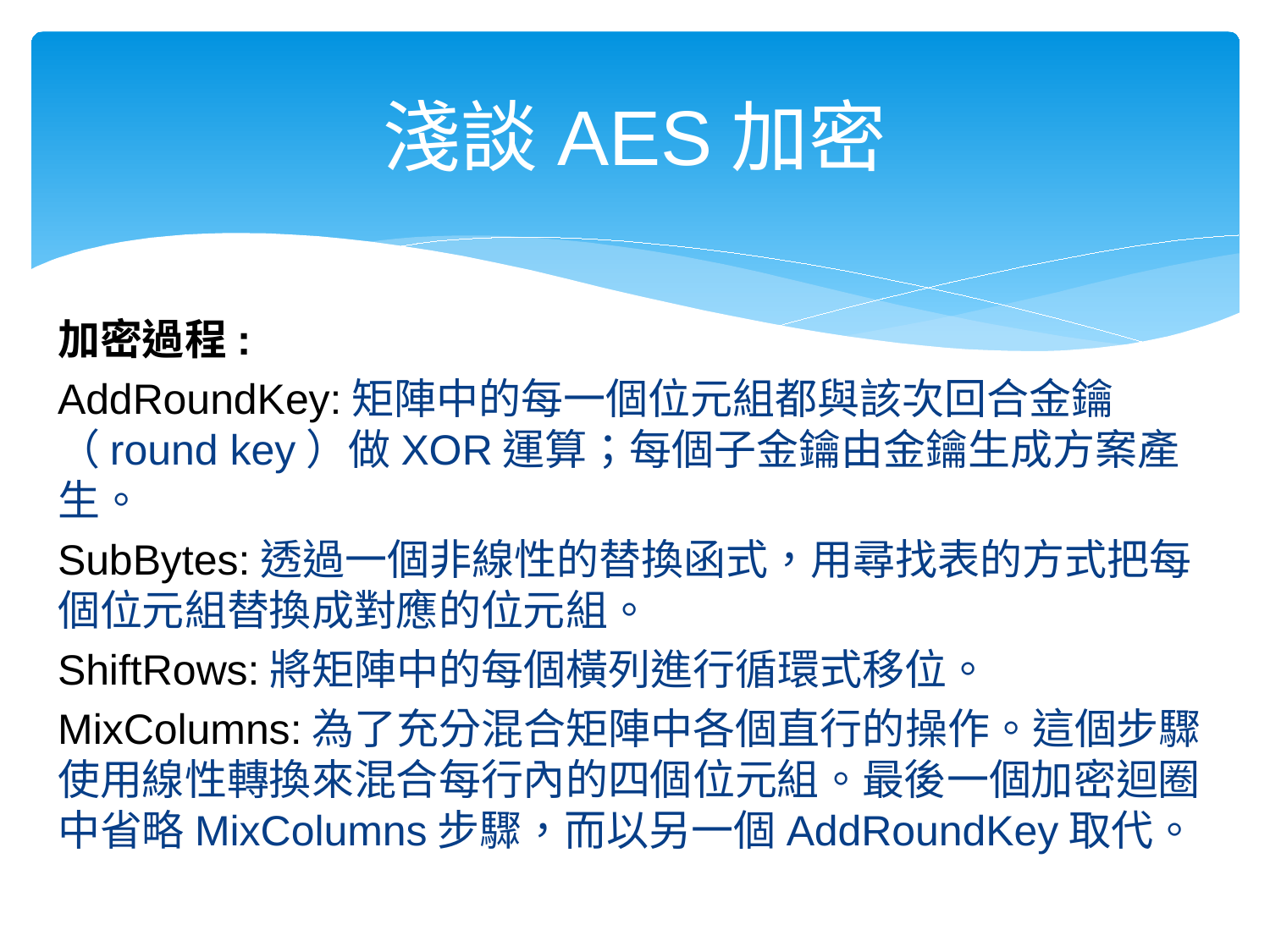

# 淺談AES加密
加密過程:
AddRoundKey:矩陣中的每一個位元組都與該次回合金鑰（round key）做XOR運算；每個子金鑰由金鑰生成方案產生。
SubBytes:透過一個非線性的替換函式，用尋找表的方式把每個位元組替換成對應的位元組。
ShiftRows:將矩陣中的每個橫列進行循環式移位。
MixColumns:為了充分混合矩陣中各個直行的操作。這個步驟使用線性轉換來混合每行內的四個位元組。最後一個加密迴圈中省略MixColumns步驟，而以另一個AddRoundKey取代。